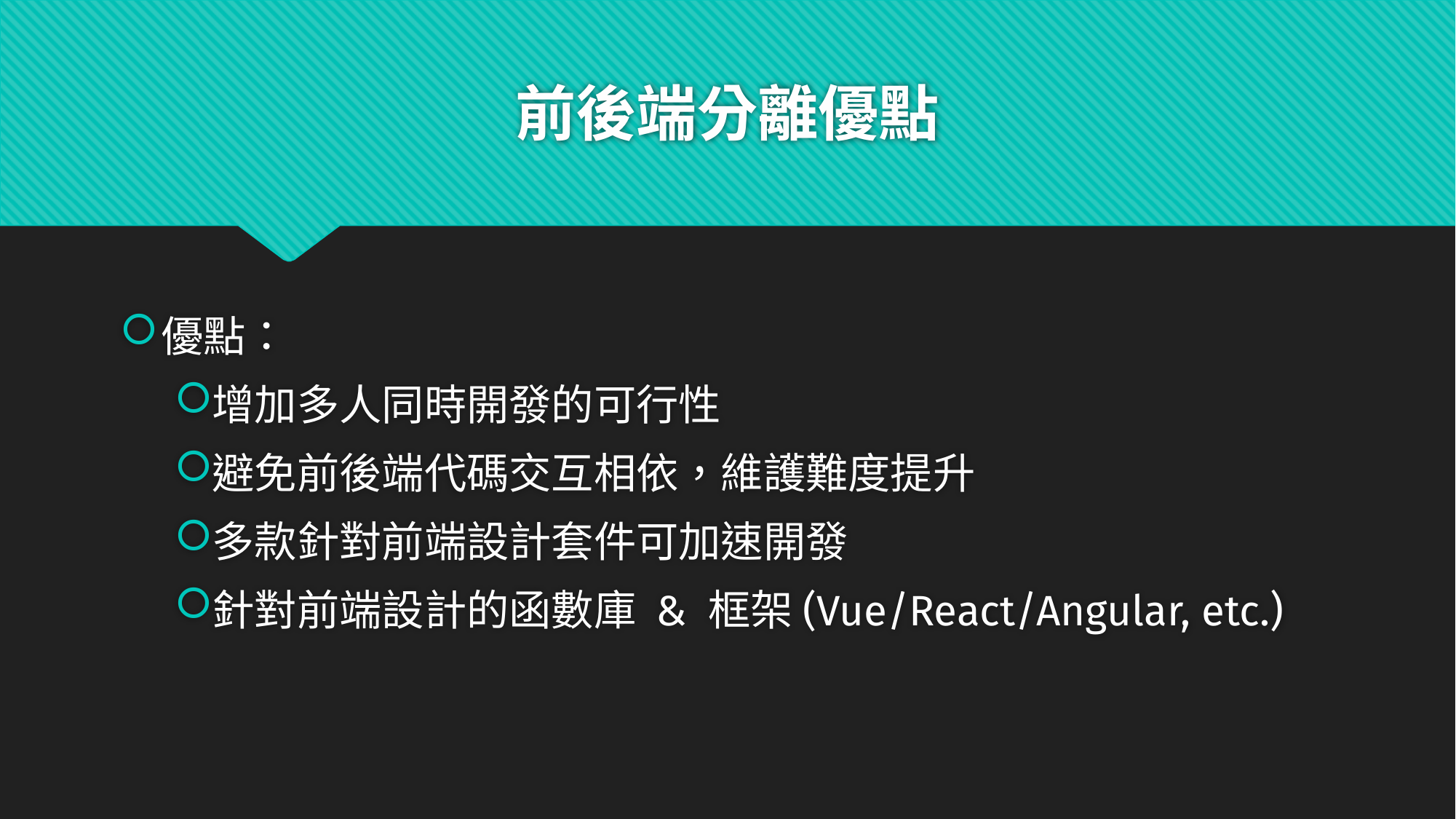

# 前後端分離優點
優點：
增加多人同時開發的可行性
避免前後端代碼交互相依，維護難度提升
多款針對前端設計套件可加速開發
針對前端設計的函數庫 & 框架(Vue/React/Angular, etc.)